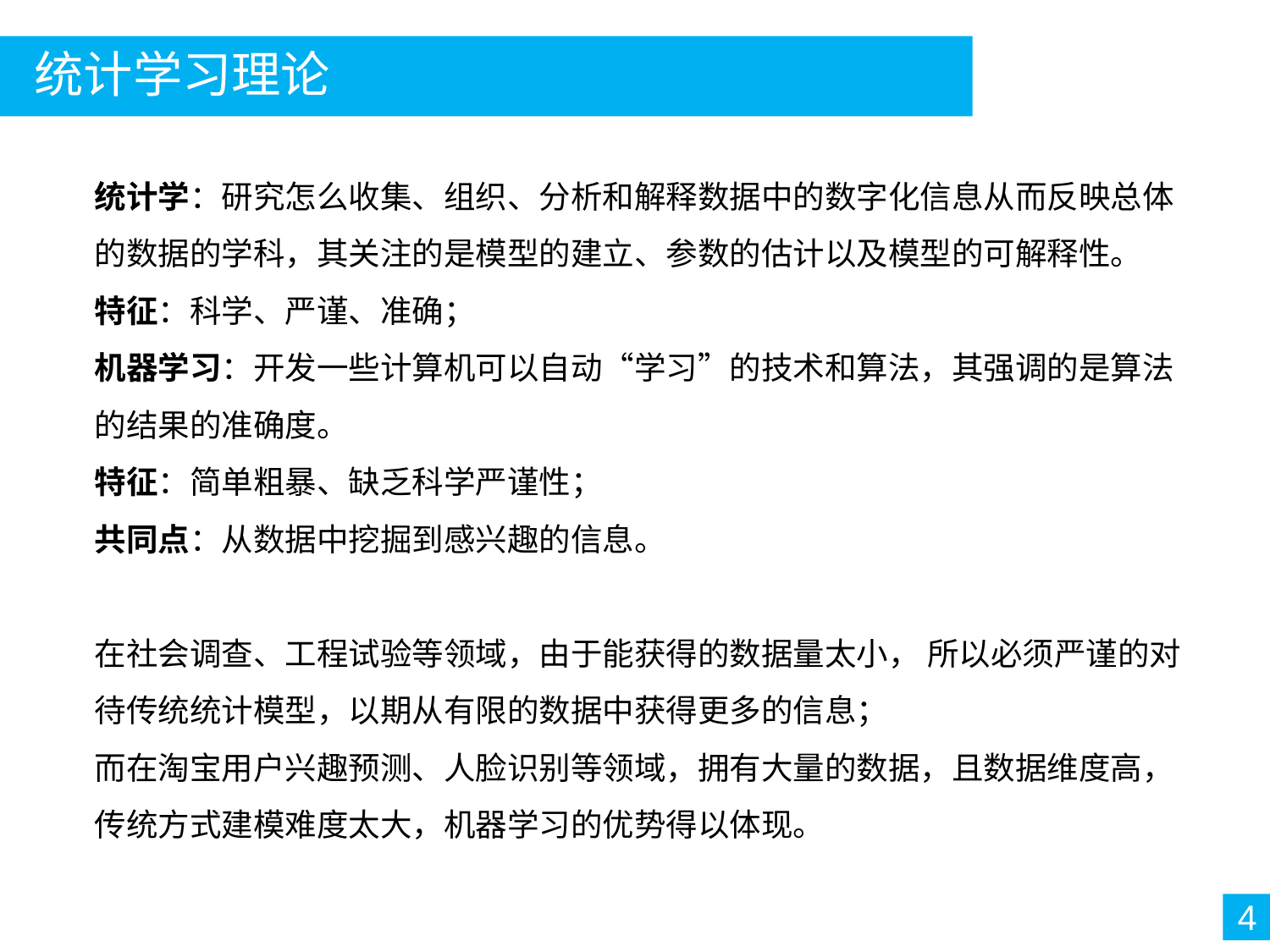

# 统计学习理论
统计学：研究怎么收集、组织、分析和解释数据中的数字化信息从而反映总体的数据的学科，其关注的是模型的建立、参数的估计以及模型的可解释性。
特征：科学、严谨、准确；
机器学习：开发一些计算机可以自动“学习”的技术和算法，其强调的是算法的结果的准确度。
特征：简单粗暴、缺乏科学严谨性；
共同点：从数据中挖掘到感兴趣的信息。

在社会调查、工程试验等领域，由于能获得的数据量太小， 所以必须严谨的对待传统统计模型，以期从有限的数据中获得更多的信息；
而在淘宝用户兴趣预测、人脸识别等领域，拥有大量的数据，且数据维度高，传统方式建模难度太大，机器学习的优势得以体现。